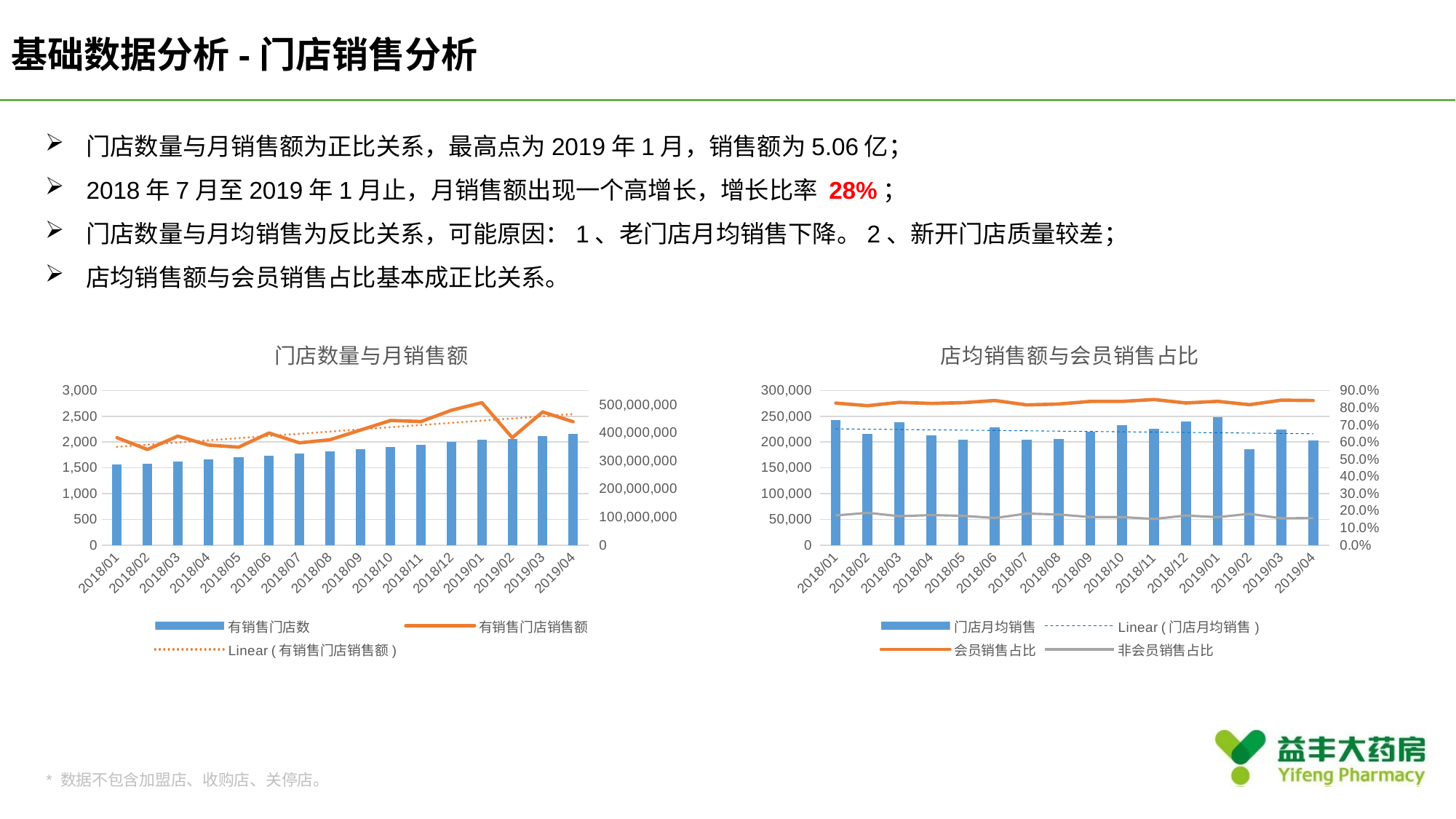

基础数据分析-门店销售分析
门店数量与月销售额为正比关系，最高点为2019年1月，销售额为5.06亿；
2018年7月至2019年1月止，月销售额出现一个高增长，增长比率 28%；
门店数量与月均销售为反比关系，可能原因：1、老门店月均销售下降。2、新开门店质量较差；
店均销售额与会员销售占比基本成正比关系。

### Chart: 门店数量与月销售额

| Category | 有销售门店数 | 有销售门店销售额 |
|---|---|---|
| 2018/01 | 1571.0 | 382185087.04 |
| 2018/02 | 1582.0 | 340470805.06 |
| 2018/03 | 1623.0 | 387844627.12 |
| 2018/04 | 1667.0 | 356062687.72 |
| 2018/05 | 1704.0 | 348570664.39 |
| 2018/06 | 1742.0 | 398871730.74 |
| 2018/07 | 1778.0 | 364034815.71 |
| 2018/08 | 1821.0 | 374904551.17 |
| 2018/09 | 1861.0 | 409061943.88 |
| 2018/10 | 1901.0 | 443600707.72 |
| 2018/11 | 1948.0 | 439775003.74 |
| 2018/12 | 2006.0 | 479927172.1 |
| 2019/01 | 2046.0 | 506810214.53 |
| 2019/02 | 2058.0 | 382426709.76 |
| 2019/03 | 2114.0 | 473760826.08 |
| 2019/04 | 2159.0 | 439167587.04 |

### Chart: 店均销售额与会员销售占比

| Category | 门店月均销售 | 会员销售占比 | 非会员销售占比 |
|---|---|---|---|
| 2018/01 | 243275.03949077 | 0.826923545493869 | 0.173076454506131 |
| 2018/02 | 215215.426713021 | 0.811812258209015 | 0.188187741790985 |
| 2018/03 | 238967.73081947 | 0.831201404345497 | 0.168798595654503 |
| 2018/04 | 213594.893653269 | 0.824903364406924 | 0.175096635593076 |
| 2018/05 | 204560.249055164 | 0.829342393846879 | 0.170657606153121 |
| 2018/06 | 228973.439001148 | 0.841965871150971 | 0.158034128849029 |
| 2018/07 | 204743.99083802 | 0.816271315232438 | 0.183728684767562 |
| 2018/08 | 205878.391636463 | 0.821441118169715 | 0.178558881830285 |
| 2018/09 | 219807.600150456 | 0.836631770616129 | 0.163368229383871 |
| 2018/10 | 233351.240252498 | 0.836720964372946 | 0.163279035627054 |
| 2018/11 | 225757.188778234 | 0.847620749269281 | 0.152379250730719 |
| 2018/12 | 239245.848504486 | 0.827513910229797 | 0.172486089770203 |
| 2019/01 | 247707.827238514 | 0.837086794735245 | 0.162913205264755 |
| 2019/02 | 185824.445947521 | 0.817607038630292 | 0.182392961369708 |
| 2019/03 | 224106.35103122 | 0.843963188954088 | 0.156036811045912 |
| 2019/04 | 203412.499786938 | 0.841955226368565 | 0.158044773631435 |
* 数据不包含加盟店、收购店、关停店。